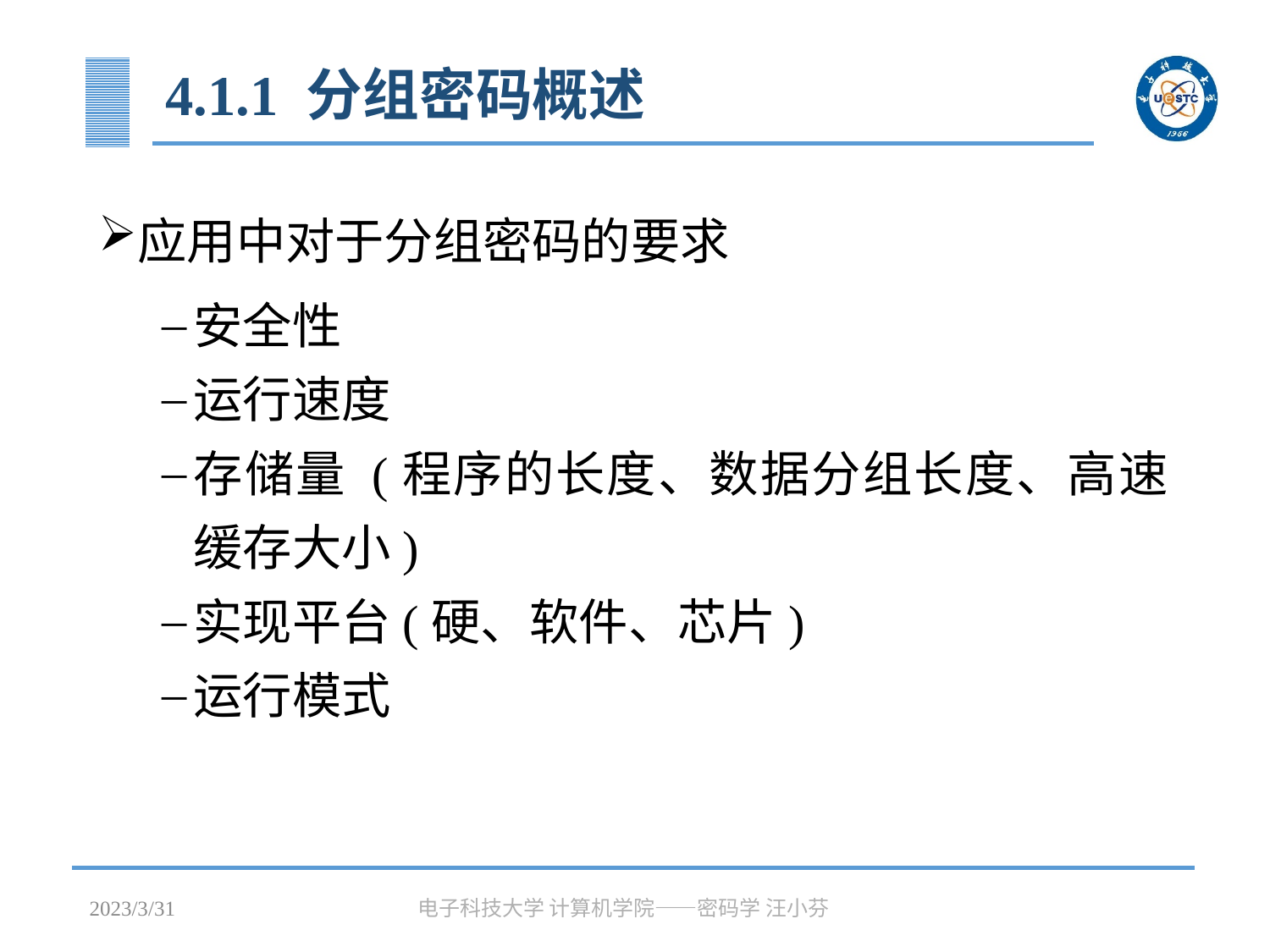

# 4.1.1 分组密码概述
应用中对于分组密码的要求
安全性
运行速度
存储量 (程序的长度、数据分组长度、高速缓存大小)
实现平台(硬、软件、芯片)
运行模式

2023/3/31
电子科技大学 计算机学院——密码学 汪小芬